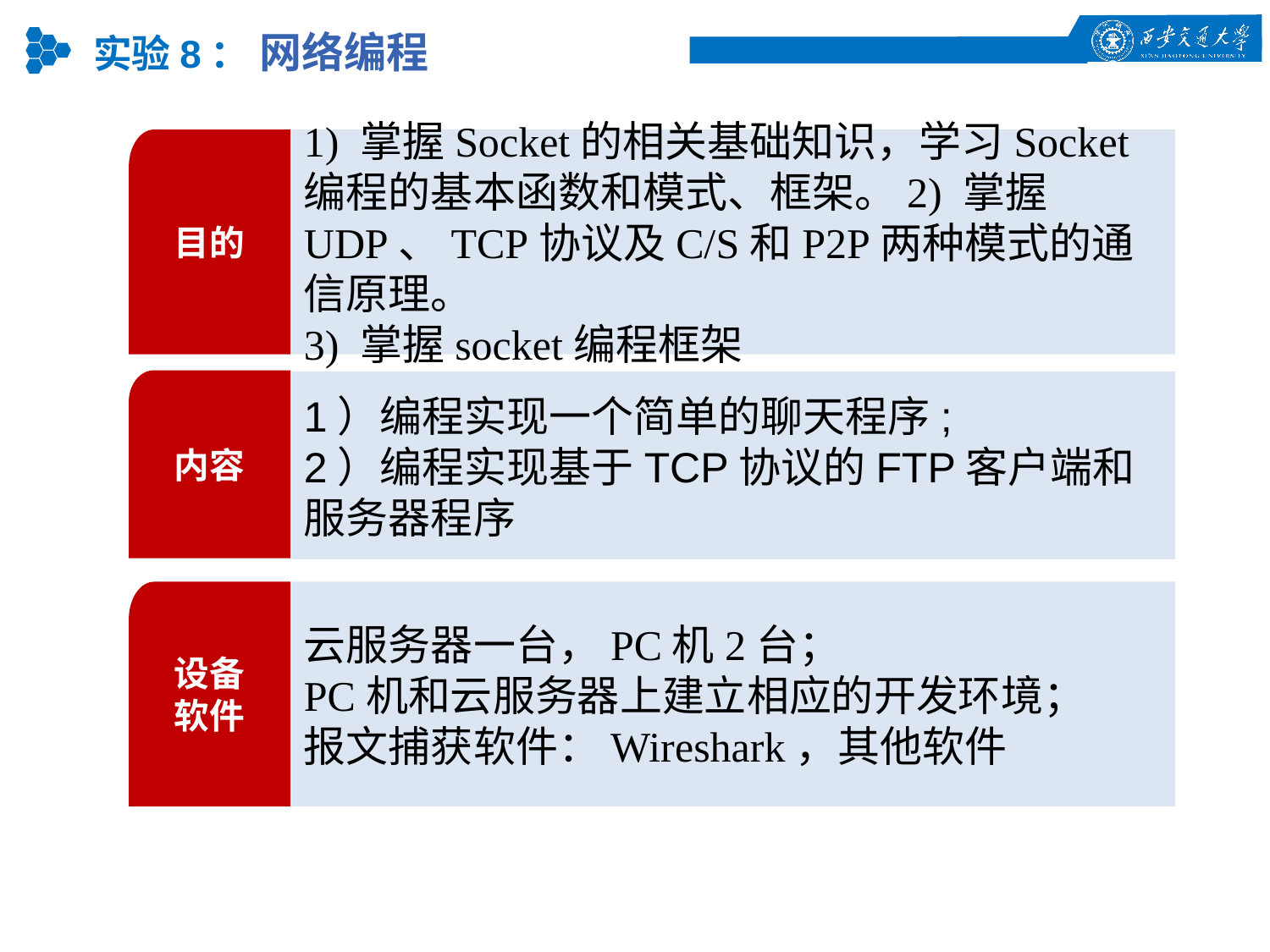

实验8： 网络编程

目的
1) 掌握Socket的相关基础知识，学习Socket编程的基本函数和模式、框架。2) 掌握UDP、TCP协议及C/S和P2P两种模式的通信原理。
3) 掌握socket编程框架
内容
1）编程实现一个简单的聊天程序;
2）编程实现基于TCP协议的FTP客户端和服务器程序
设备
软件
云服务器一台，PC机2台；
PC机和云服务器上建立相应的开发环境；
报文捕获软件：Wireshark，其他软件